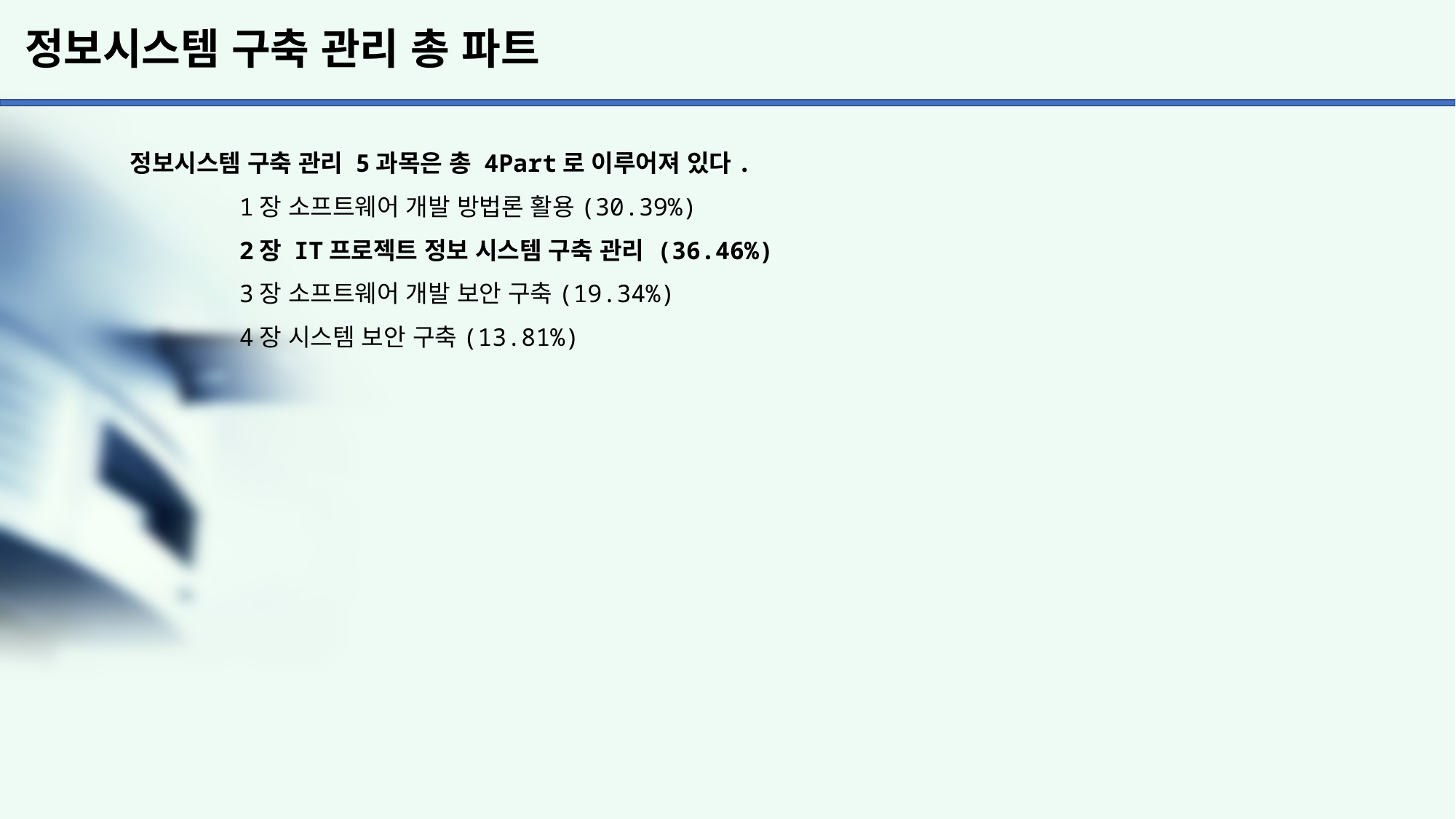

# 정보시스템 구축 관리 총 파트
정보시스템 구축 관리 5과목은 총 4Part로 이루어져 있다.
	1장 소프트웨어 개발 방법론 활용(30.39%)
	2장 IT프로젝트 정보 시스템 구축 관리 (36.46%)
	3장 소프트웨어 개발 보안 구축(19.34%)
	4장 시스템 보안 구축(13.81%)